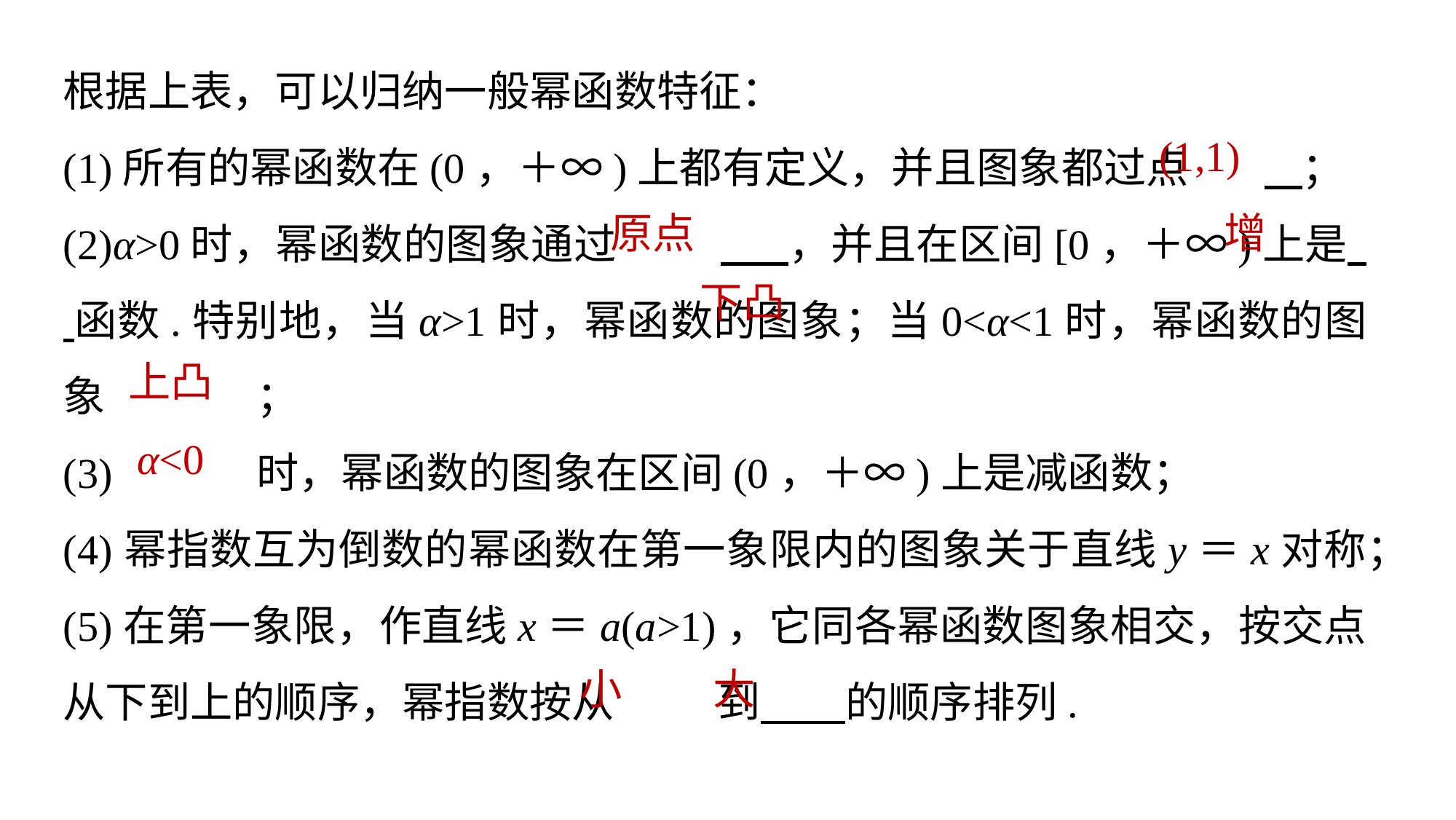

根据上表，可以归纳一般幂函数特征：
(1)所有的幂函数在(0，＋∞)上都有定义，并且图象都过点	    ；
(2)α>0时，幂函数的图象通过	       ，并且在区间[0，＋∞)上是    函数.特别地，当α>1时，幂函数的图象	；当0<α<1时，幂函数的图象	；
(3)	时，幂函数的图象在区间(0，＋∞)上是减函数；
(4)幂指数互为倒数的幂函数在第一象限内的图象关于直线y＝x对称；
(5)在第一象限，作直线x＝a(a>1)，它同各幂函数图象相交，按交点从下到上的顺序，幂指数按从	到　　的顺序排列.
(1,1)
原点
增
下凸
上凸
α<0
小
大